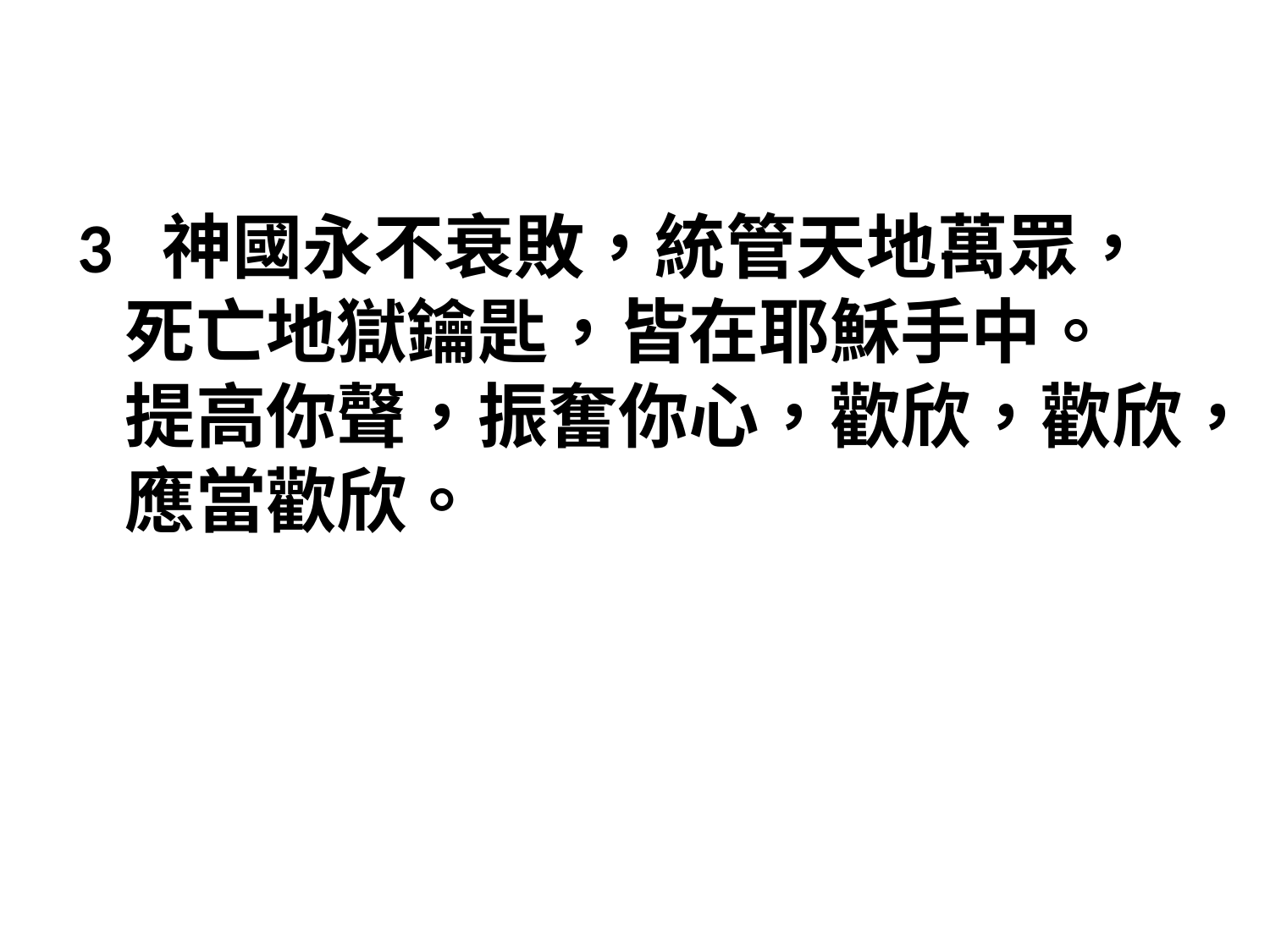

#
3  神國永不衰敗，統管天地萬眾，
死亡地獄鑰匙，皆在耶穌手中。
提高你聲，振奮你心，歡欣，歡欣，應當歡欣。